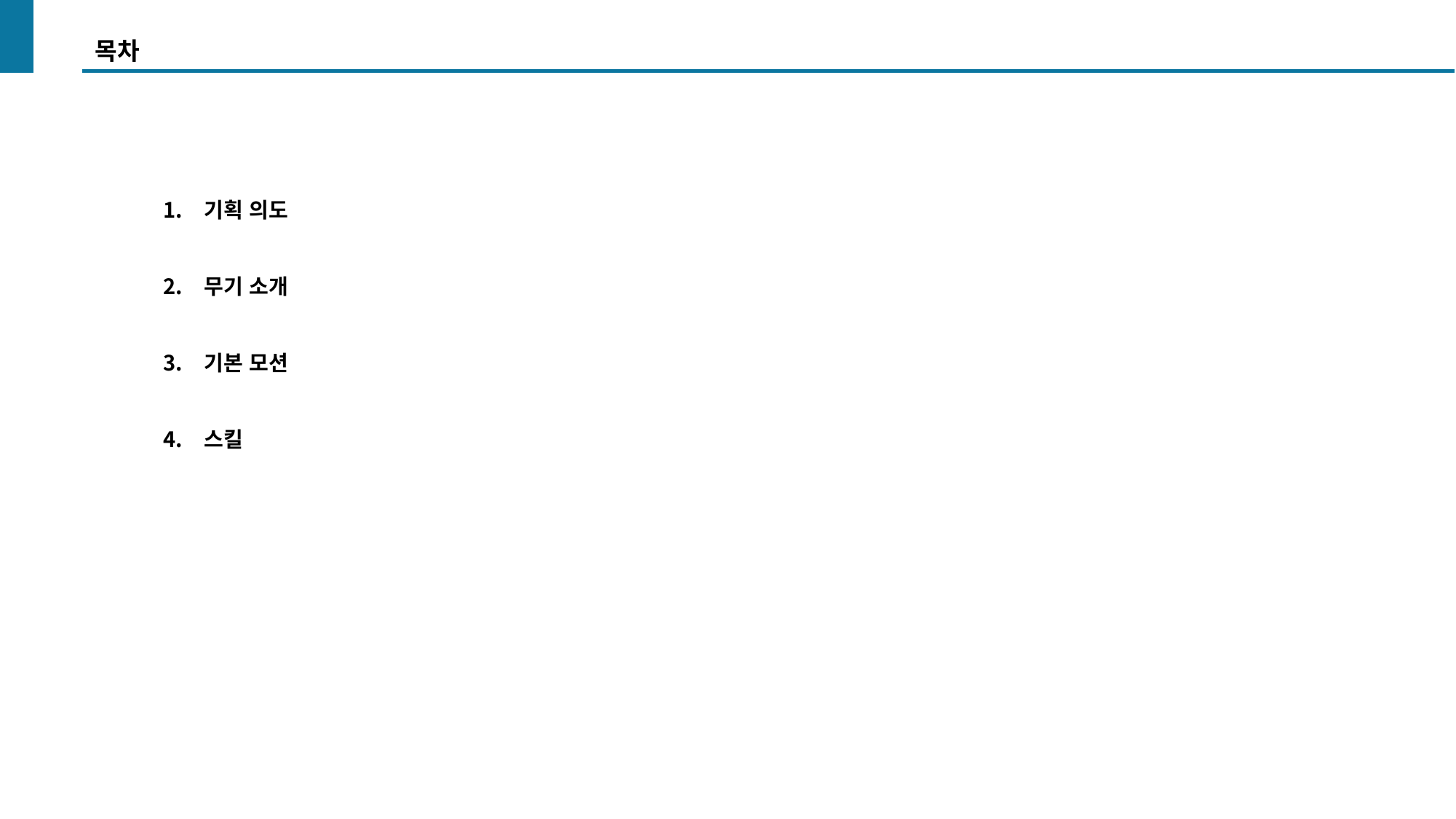

목차
기획 의도

무기 소개

기본 모션

스킬